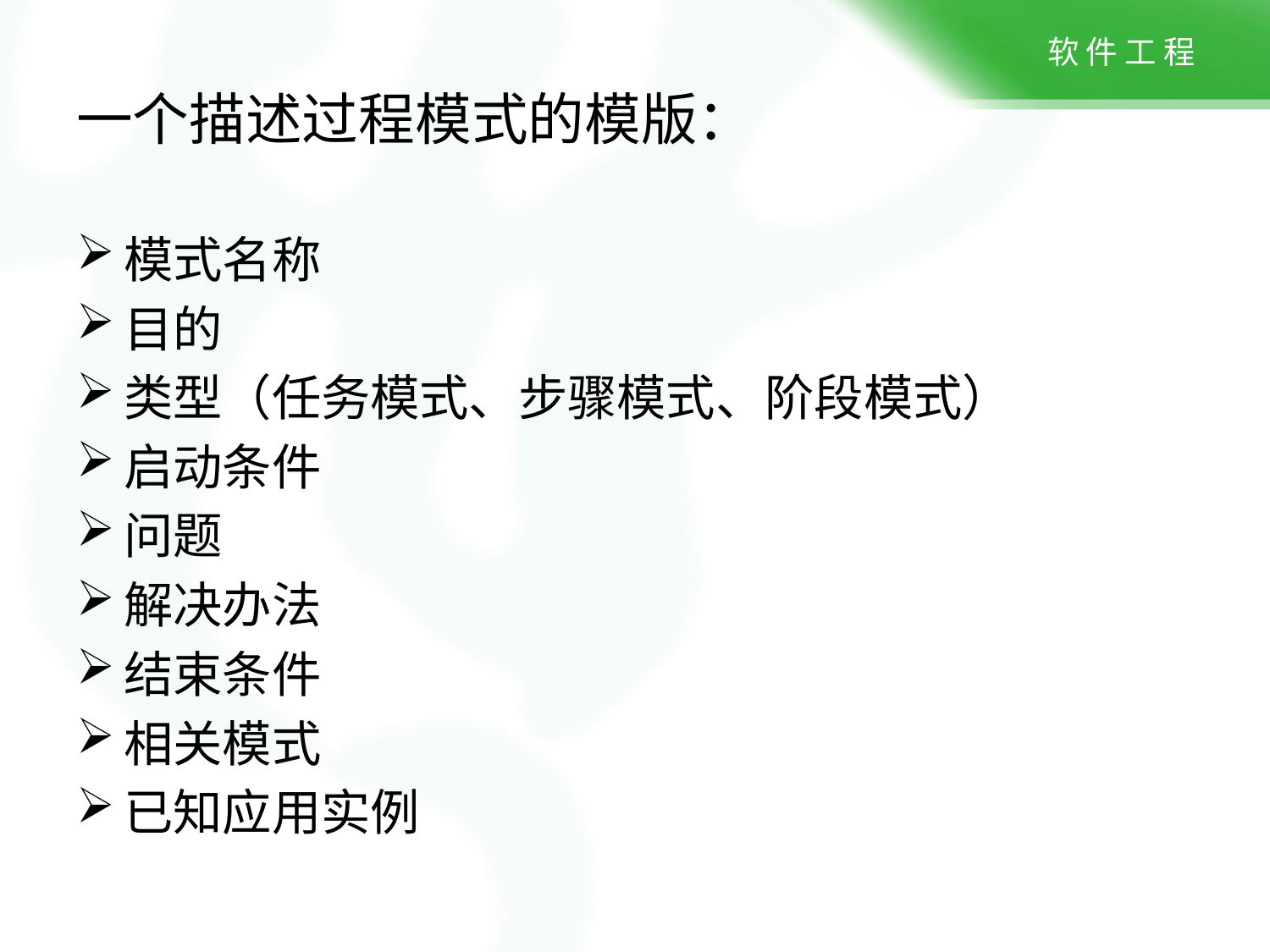

# 一个描述过程模式的模版：
模式名称
目的
类型（任务模式、步骤模式、阶段模式）
启动条件
问题
解决办法
结束条件
相关模式
已知应用实例